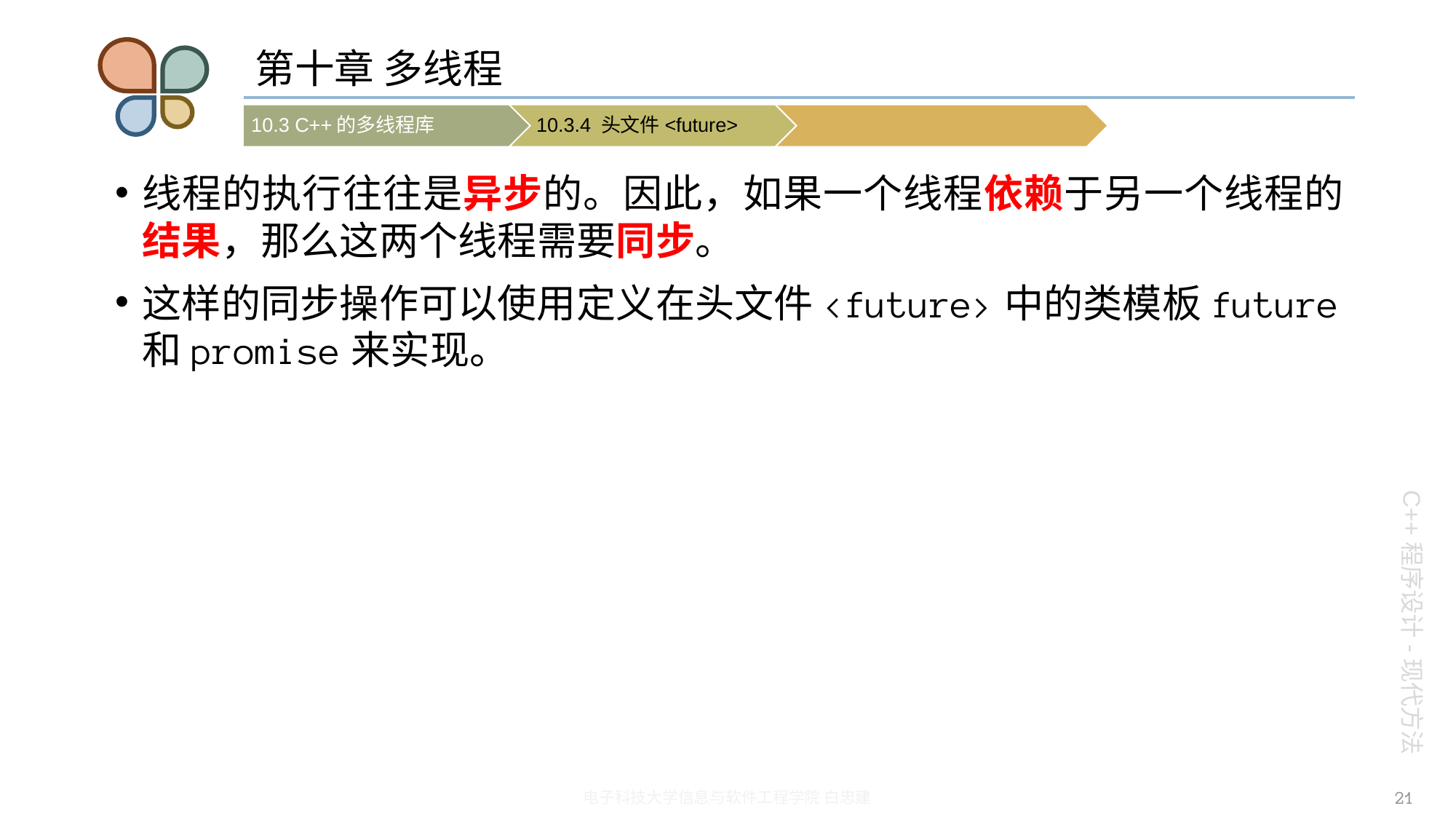

# 第十章 多线程
10.3 C++的多线程库
10.3.4 头文件<future>

线程的执行往往是异步的。因此，如果一个线程依赖于另一个线程的结果，那么这两个线程需要同步。
这样的同步操作可以使用定义在头文件<future>中的类模板future和promise来实现。
21